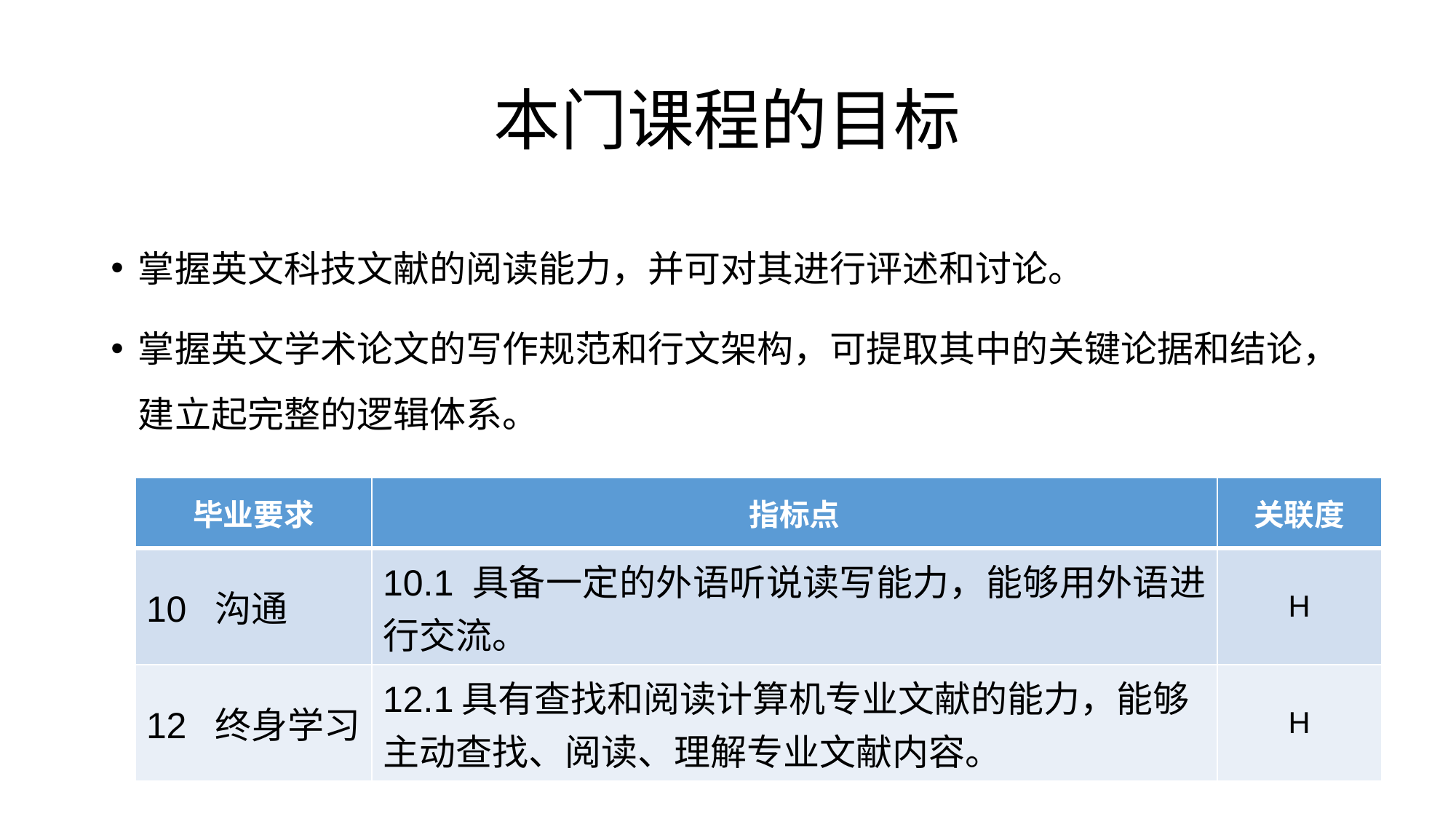

# 本门课程的目标
掌握英文科技文献的阅读能力，并可对其进行评述和讨论。
掌握英文学术论文的写作规范和行文架构，可提取其中的关键论据和结论，建立起完整的逻辑体系。
| 毕业要求 | 指标点 | 关联度 |
| --- | --- | --- |
| 10 沟通 | 10.1 具备一定的外语听说读写能力，能够用外语进行交流。 | H |
| 12 终身学习 | 12.1具有查找和阅读计算机专业文献的能力，能够主动查找、阅读、理解专业文献内容。 | H |